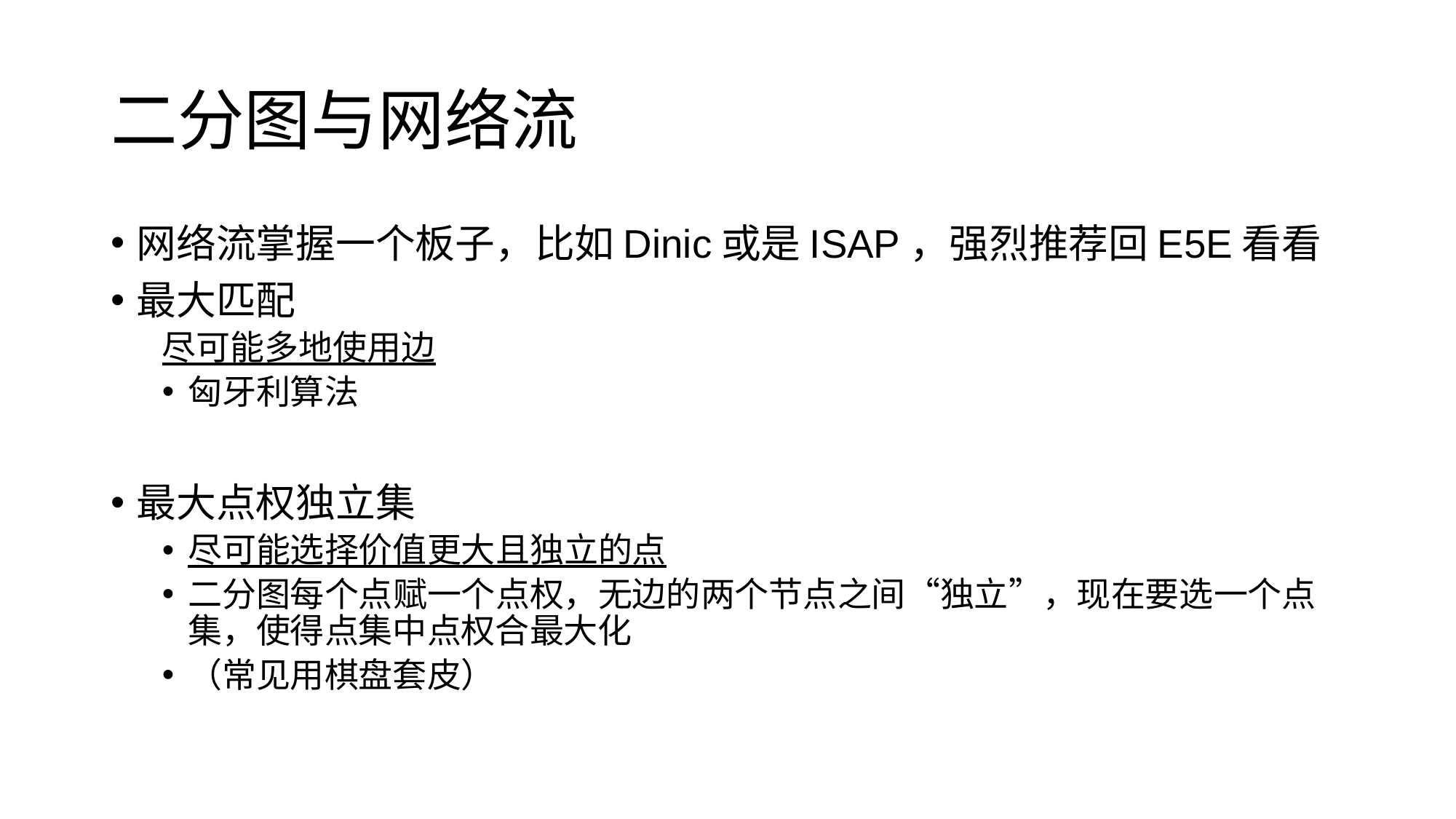

# 二分图与网络流
网络流掌握一个板子，比如Dinic或是ISAP，强烈推荐回E5E看看
最大匹配
尽可能多地使用边
匈牙利算法

最大点权独立集
尽可能选择价值更大且独立的点
二分图每个点赋一个点权，无边的两个节点之间“独立”，现在要选一个点集，使得点集中点权合最大化
（常见用棋盘套皮）